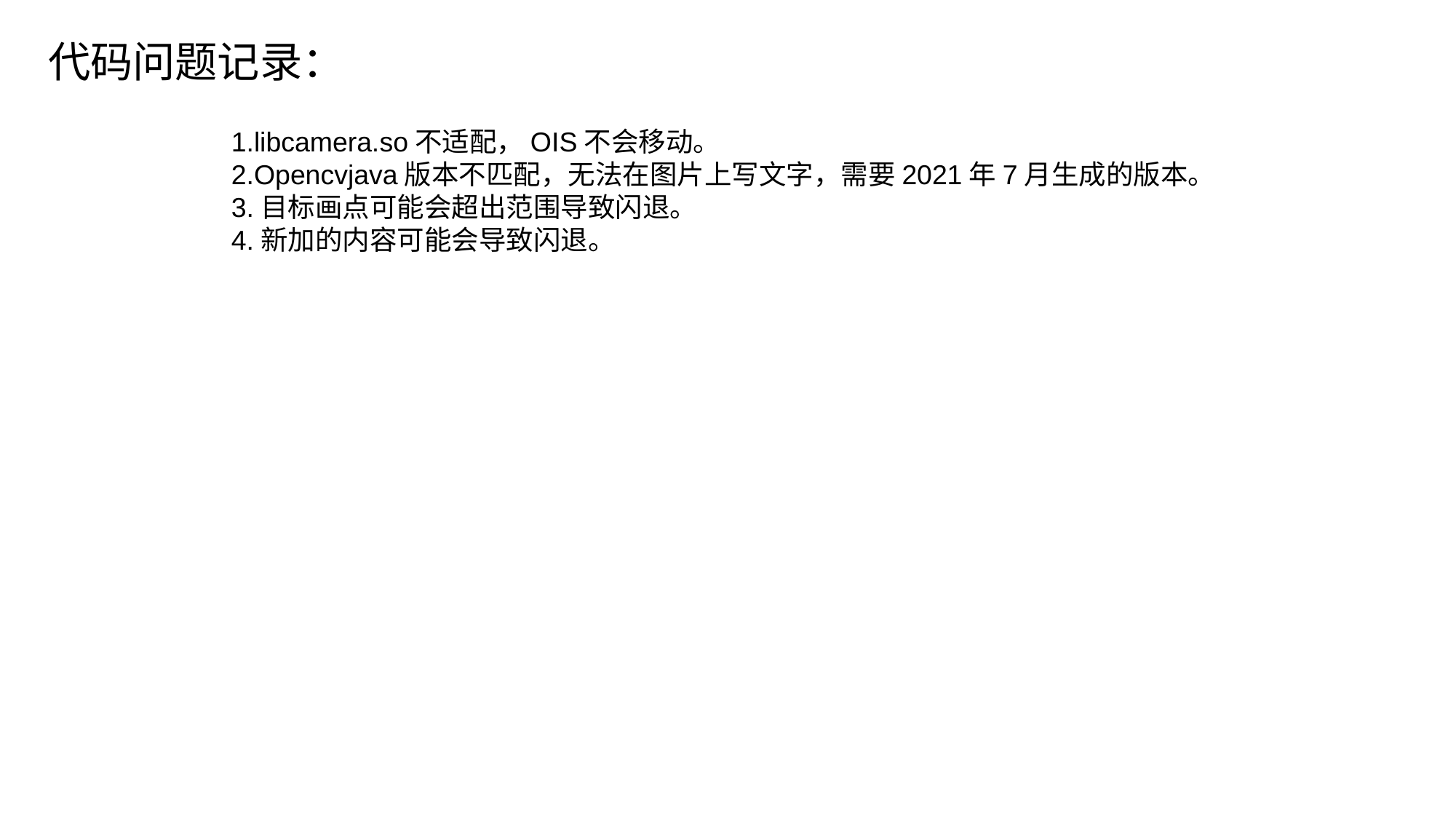

# 代码问题记录：
1.libcamera.so不适配，OIS不会移动。
2.Opencvjava版本不匹配，无法在图片上写文字，需要2021年7月生成的版本。
3.目标画点可能会超出范围导致闪退。
4.新加的内容可能会导致闪退。